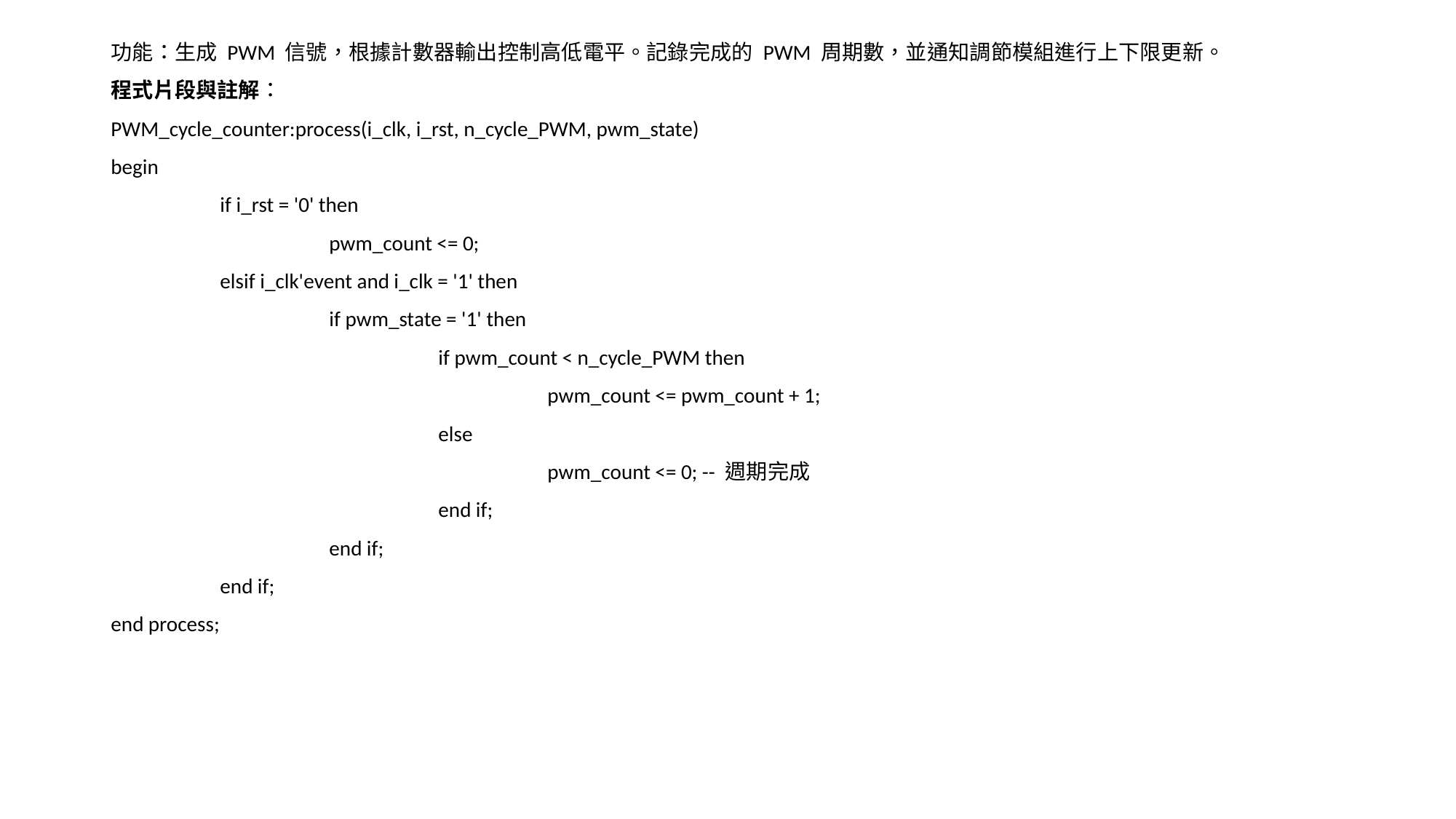

功能：生成 PWM 信號，根據計數器輸出控制高低電平。記錄完成的 PWM 周期數，並通知調節模組進行上下限更新。
程式片段與註解：
PWM_cycle_counter:process(i_clk, i_rst, n_cycle_PWM, pwm_state)
begin
	if i_rst = '0' then
		pwm_count <= 0;
	elsif i_clk'event and i_clk = '1' then
		if pwm_state = '1' then
			if pwm_count < n_cycle_PWM then
				pwm_count <= pwm_count + 1;
			else
				pwm_count <= 0; -- 週期完成
			end if;
		end if;
	end if;
end process;